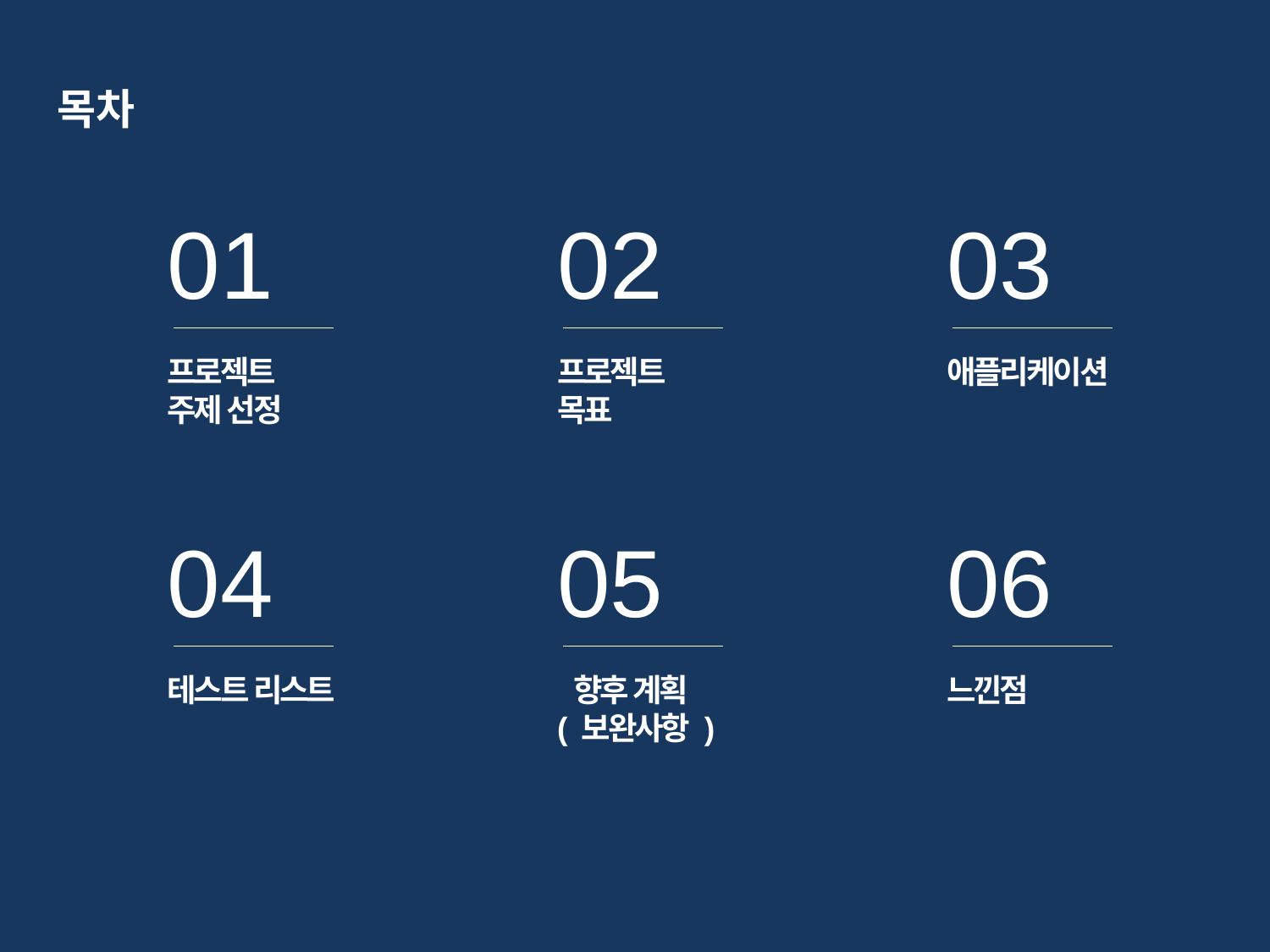

목차
02
03
01
프로젝트
목표
애플리케이션
프로젝트
주제 선정
05
06
04
 향후 계획
( 보완사항 )
느낀점
테스트 리스트